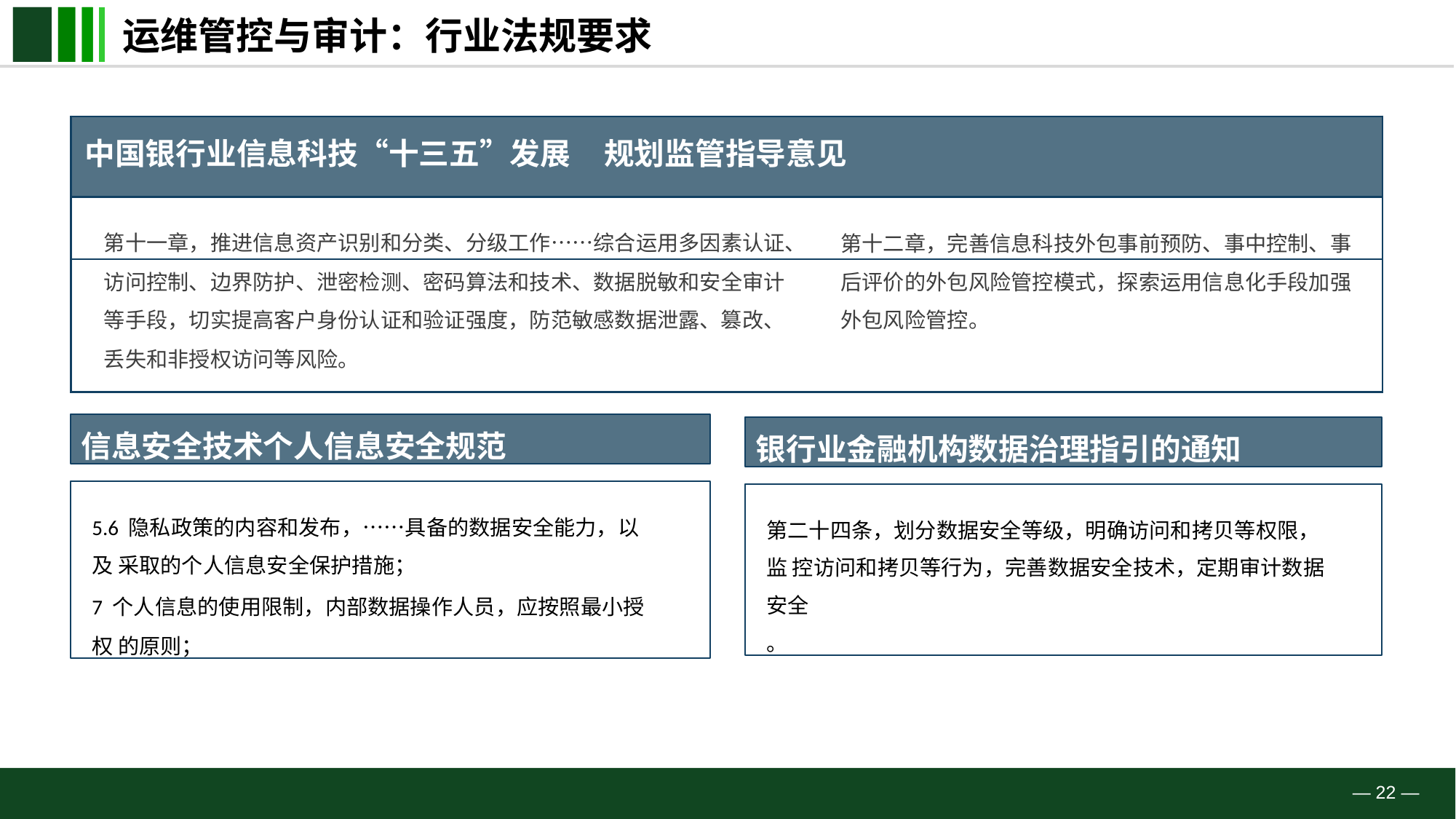

# 运维管控与审计：行业法规要求
| 中国银行业信息科技“十三五”发展 规划监管指导意见 |  |
| --- | --- |
| 第十一章，推进信息资产识别和分类、分级工作……综合运用多因素认证、 | 第十二章，完善信息科技外包事前预防、事中控制、事 |
| 访问控制、边界防护、泄密检测、密码算法和技术、数据脱敏和安全审计 | 后评价的外包风险管控模式，探索运用信息化手段加强 |
| 等手段，切实提高客户身份认证和验证强度，防范敏感数据泄露、篡改、 | 外包风险管控。 |
| 丢失和非授权访问等风险。 |  |
信息安全技术个人信息安全规范
银行业金融机构数据治理指引的通知
5.6 隐私政策的内容和发布，……具备的数据安全能力，以及 采取的个人信息安全保护措施；
7 个人信息的使用限制，内部数据操作人员，应按照最小授权 的原则；
第二十四条，划分数据安全等级，明确访问和拷贝等权限，监 控访问和拷贝等行为，完善数据安全技术，定期审计数据安全
。
— 22 —